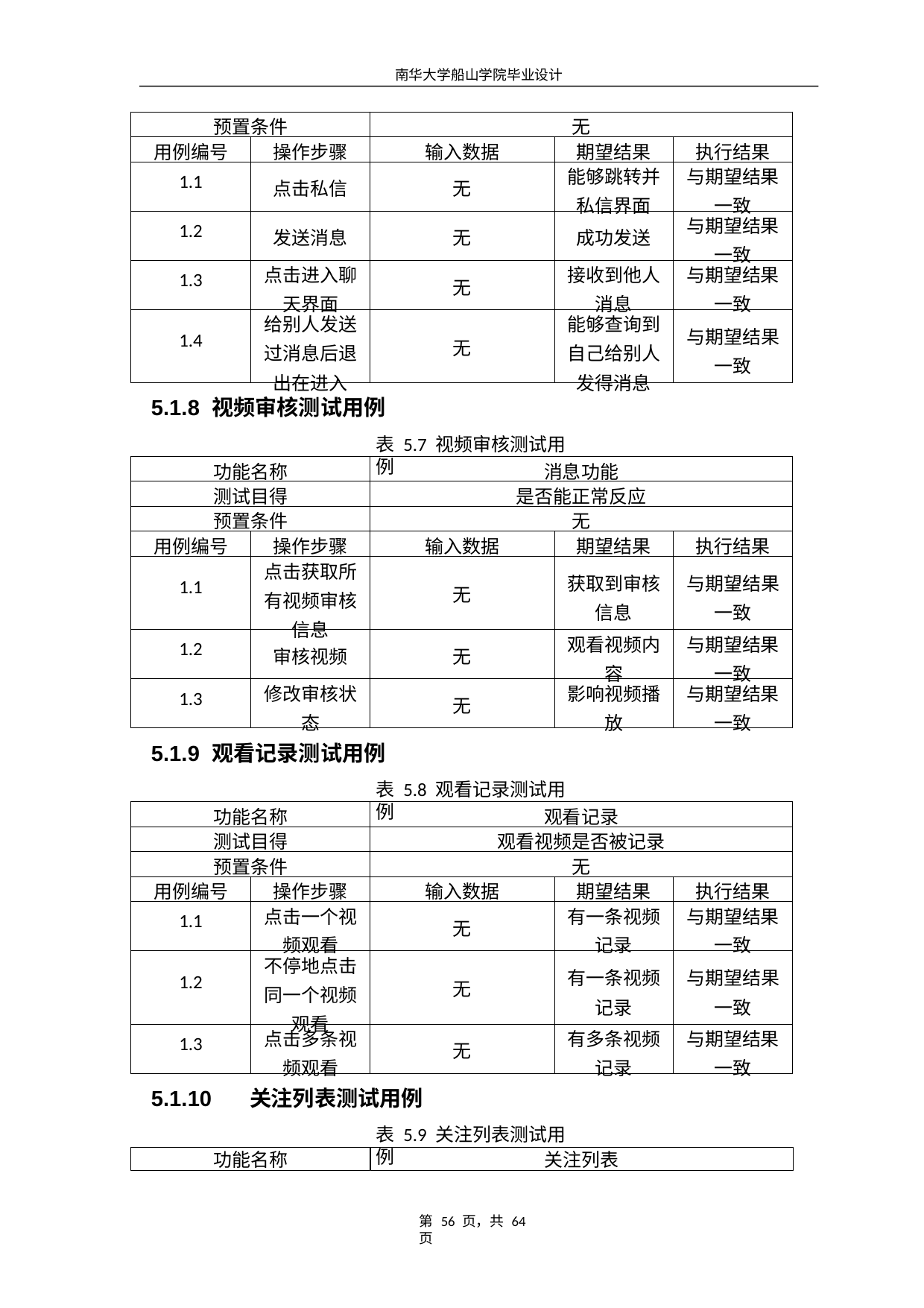

南华大学船山学院毕业设计

| 预置条件 |  | 无 |  |  |
| --- | --- | --- | --- | --- |
| 用例编号 | 操作步骤 | 输入数据 | 期望结果 | 执行结果 |
| 1.1 | 点击私信 | 无 | 能够跳转并 私信界面 | 与期望结果 一致 |
| 1.2 | 发送消息 | 无 | 成功发送 | 与期望结果 一致 |
| 1.3 | 点击进入聊 天界面 | 无 | 接收到他人 消息 | 与期望结果 一致 |
| 1.4 | 给别人发送 过消息后退 出在进入 | 无 | 能够查询到 自己给别人 发得消息 | 与期望结果 一致 |
5.1.8 视频审核测试用例
表 5.7 视频审核测试用例
| 功能名称 |  | 消息功能 |  |  |
| --- | --- | --- | --- | --- |
| 测试目得 |  | 是否能正常反应 |  |  |
| 预置条件 |  | 无 |  |  |
| 用例编号 | 操作步骤 | 输入数据 | 期望结果 | 执行结果 |
| 1.1 | 点击获取所 有视频审核 信息 | 无 | 获取到审核 信息 | 与期望结果 一致 |
| 1.2 | 审核视频 | 无 | 观看视频内 容 | 与期望结果 一致 |
| 1.3 | 修改审核状 态 | 无 | 影响视频播 放 | 与期望结果 一致 |
5.1.9 观看记录测试用例
表 5.8 观看记录测试用例
| 功能名称 |  | 观看记录 |  |  |
| --- | --- | --- | --- | --- |
| 测试目得 |  | 观看视频是否被记录 |  |  |
| 预置条件 |  | 无 |  |  |
| 用例编号 | 操作步骤 | 输入数据 | 期望结果 | 执行结果 |
| 1.1 | 点击一个视 频观看 | 无 | 有一条视频 记录 | 与期望结果 一致 |
| 1.2 | 不停地点击 同一个视频 观看 | 无 | 有一条视频 记录 | 与期望结果 一致 |
| 1.3 | 点击多条视 频观看 | 无 | 有多条视频 记录 | 与期望结果 一致 |
5.1.10	关注列表测试用例
表 5.9 关注列表测试用例
功能名称
关注列表
第 56 页，共 64 页